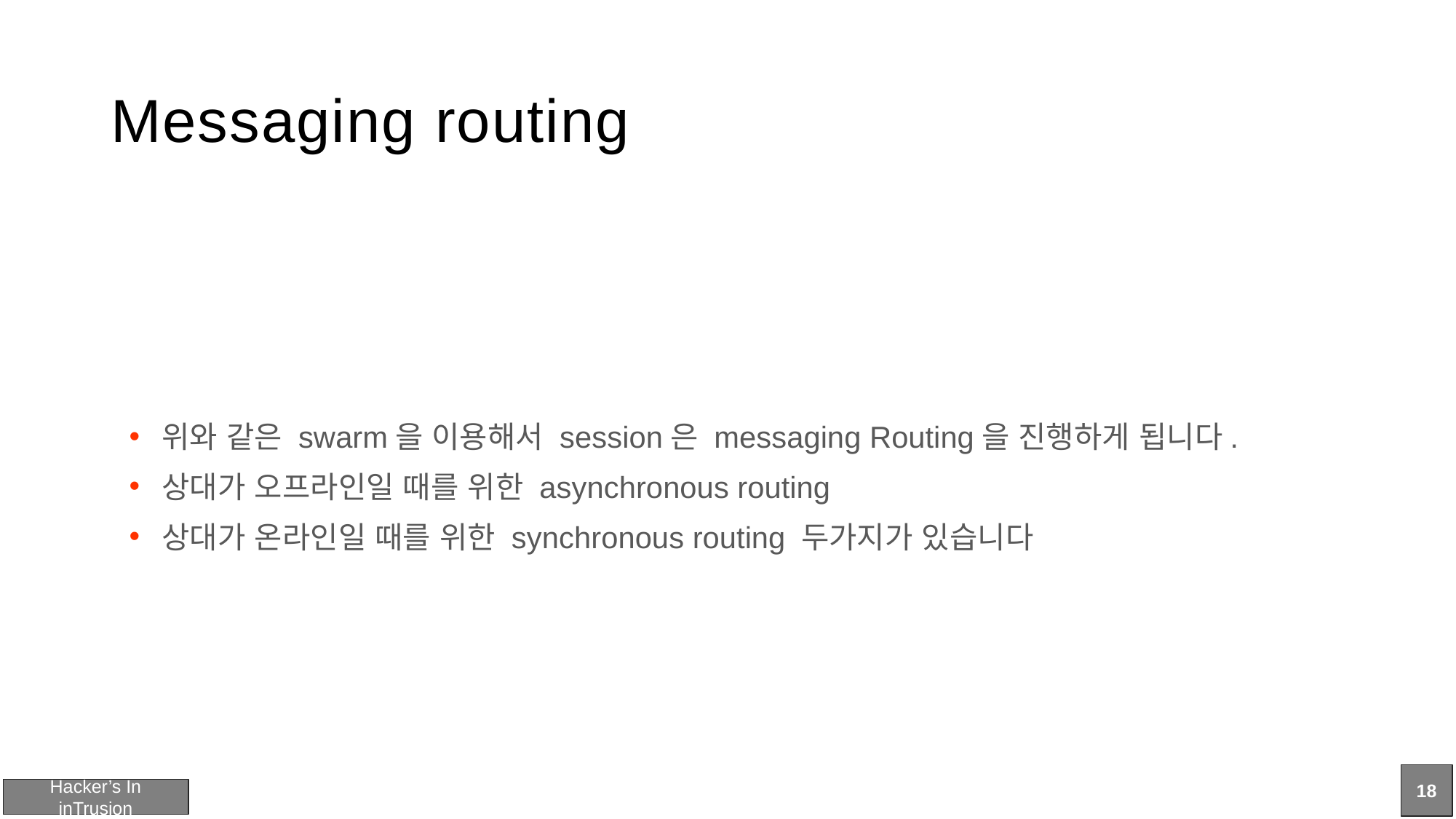

# Messaging routing

위와 같은 swarm을 이용해서 session은 messaging Routing을 진행하게 됩니다.
상대가 오프라인일 때를 위한 asynchronous routing
상대가 온라인일 때를 위한 synchronous routing 두가지가 있습니다

18
Hacker’s In inTrusion